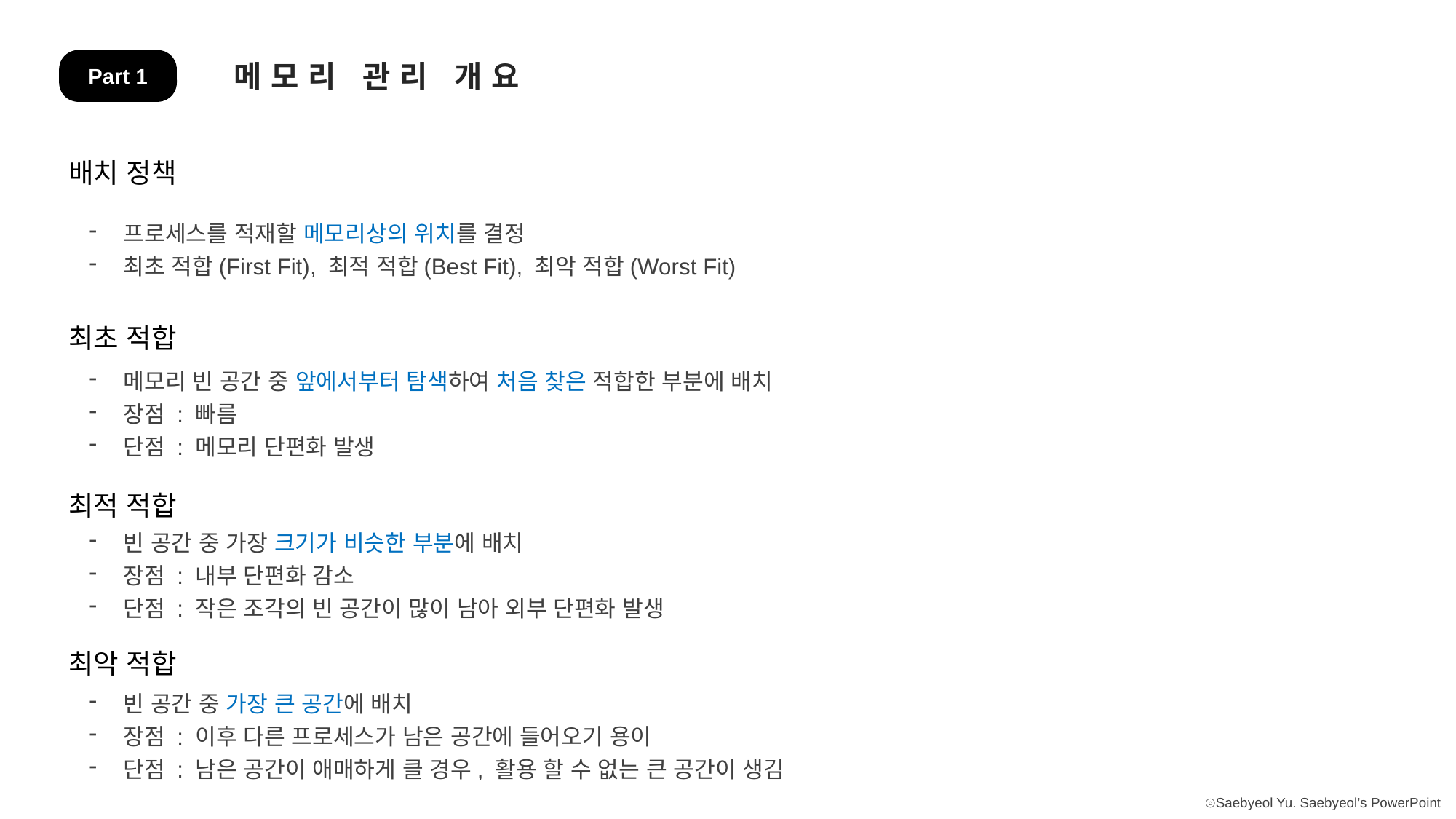

메모리 관리 개요
Part 1
배치 정책
프로세스를 적재할 메모리상의 위치를 결정
최초 적합(First Fit), 최적 적합(Best Fit), 최악 적합(Worst Fit)
최초 적합
메모리 빈 공간 중 앞에서부터 탐색하여 처음 찾은 적합한 부분에 배치
장점 : 빠름
단점 : 메모리 단편화 발생
최적 적합
빈 공간 중 가장 크기가 비슷한 부분에 배치
장점 : 내부 단편화 감소
단점 : 작은 조각의 빈 공간이 많이 남아 외부 단편화 발생
최악 적합
빈 공간 중 가장 큰 공간에 배치
장점 : 이후 다른 프로세스가 남은 공간에 들어오기 용이
단점 : 남은 공간이 애매하게 클 경우, 활용 할 수 없는 큰 공간이 생김